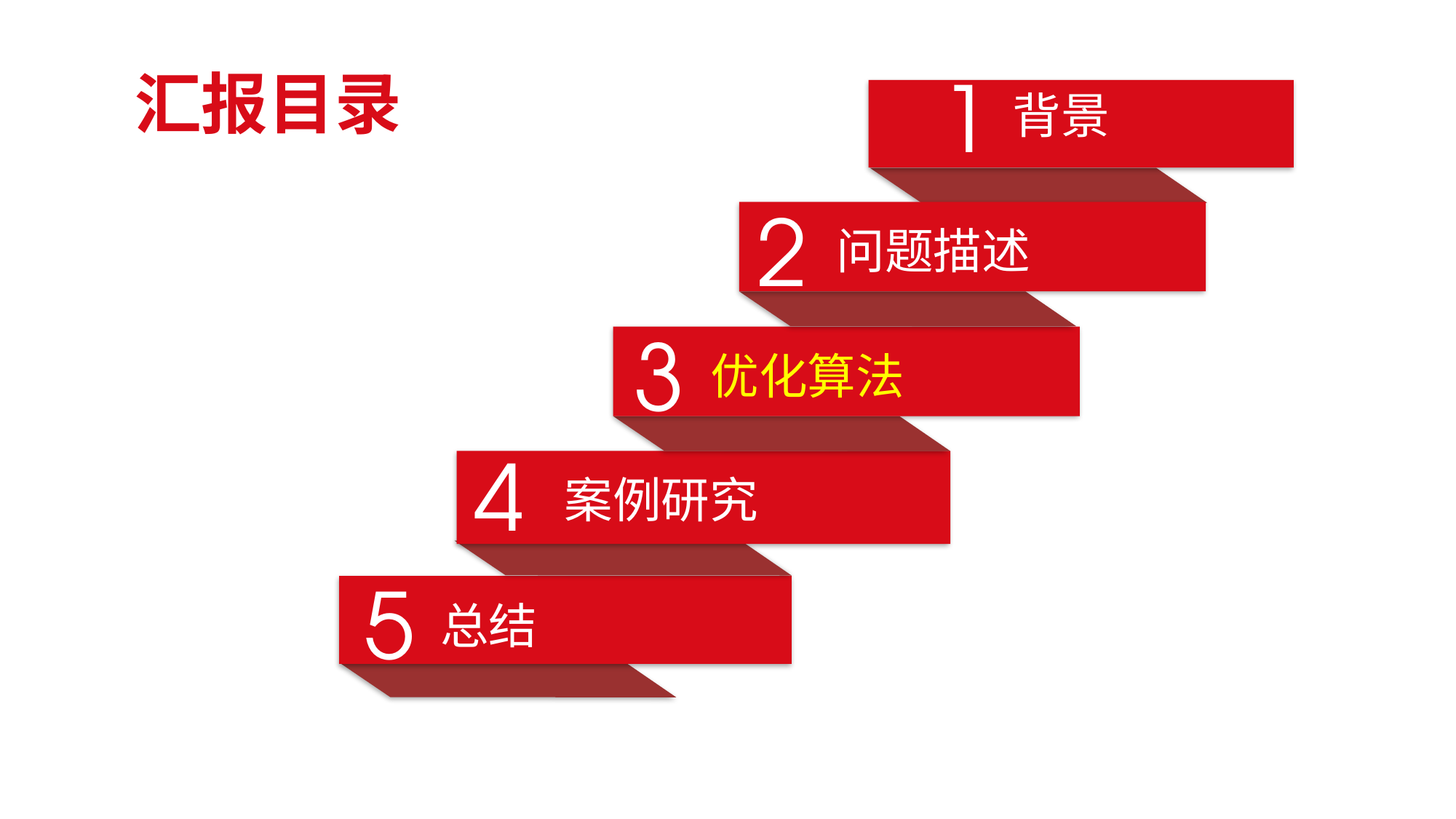

1
背景
汇报目录

2
问题描述

3
优化算法

4
案例研究

5
总结